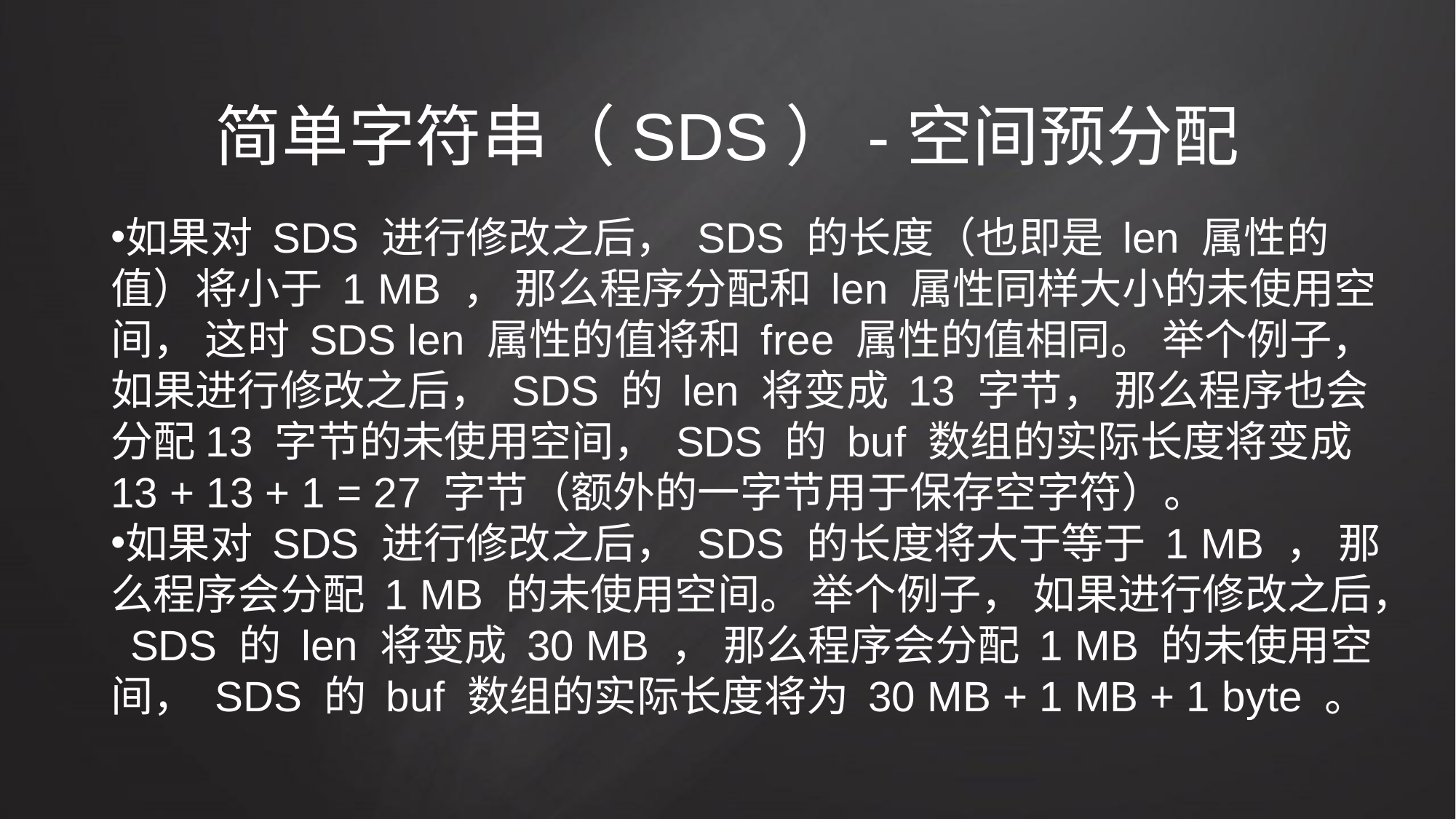

# 简单字符串（SDS）-空间预分配
如果对 SDS 进行修改之后， SDS 的长度（也即是 len 属性的值）将小于 1 MB ， 那么程序分配和 len 属性同样大小的未使用空间， 这时 SDS len 属性的值将和 free 属性的值相同。 举个例子， 如果进行修改之后， SDS 的 len 将变成 13 字节， 那么程序也会分配13 字节的未使用空间， SDS 的 buf 数组的实际长度将变成 13 + 13 + 1 = 27 字节（额外的一字节用于保存空字符）。
如果对 SDS 进行修改之后， SDS 的长度将大于等于 1 MB ， 那么程序会分配 1 MB 的未使用空间。 举个例子， 如果进行修改之后， SDS 的 len 将变成 30 MB ， 那么程序会分配 1 MB 的未使用空间， SDS 的 buf 数组的实际长度将为 30 MB + 1 MB + 1 byte 。